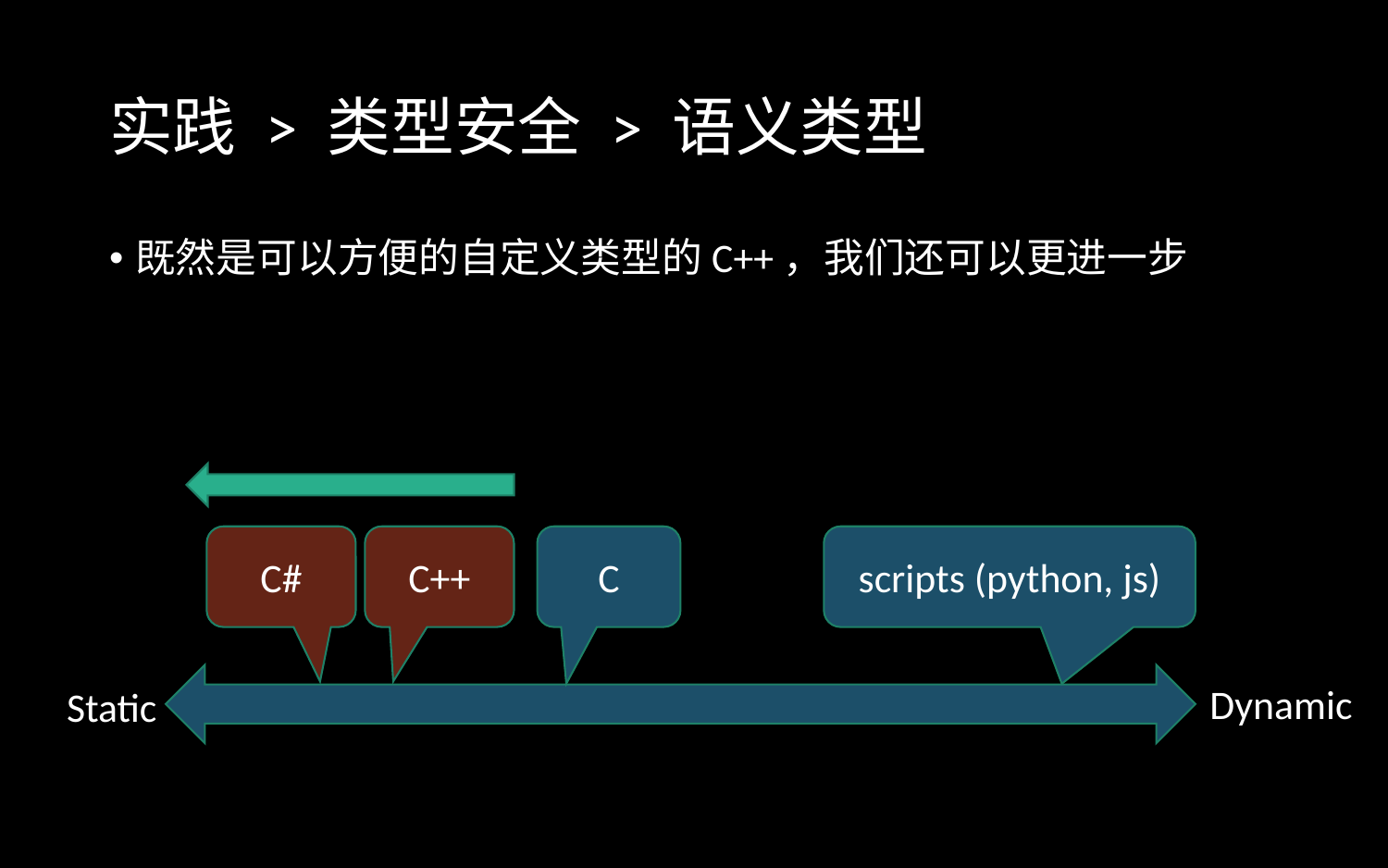

# 实践 > 类型安全 > 语义类型
既然是可以方便的自定义类型的C++，我们还可以更进一步

C
C#
C++
scripts (python, js)

Dynamic
Static